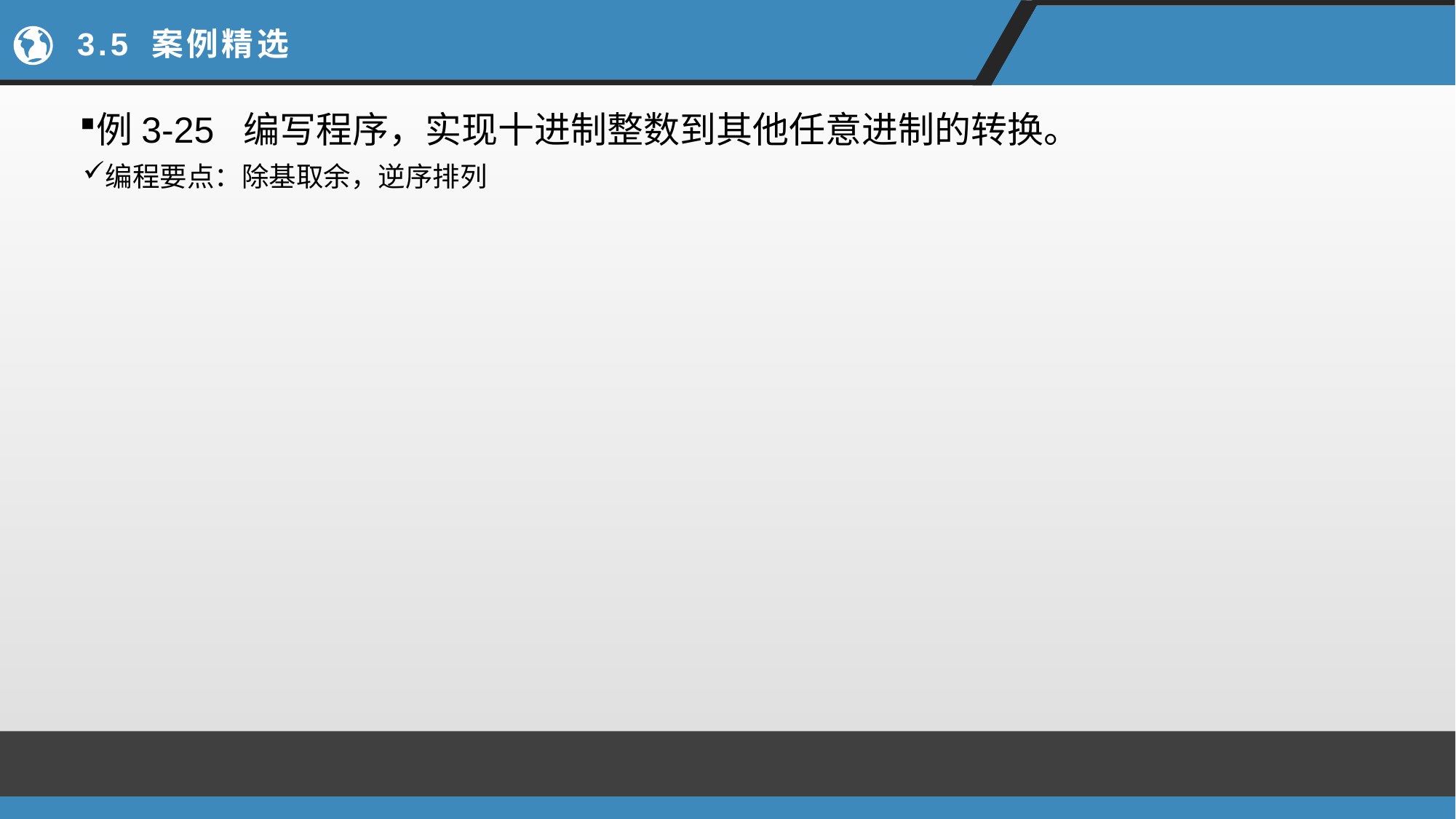

# 3.5 案例精选

例3-25  编写程序，实现十进制整数到其他任意进制的转换。
编程要点：除基取余，逆序排列